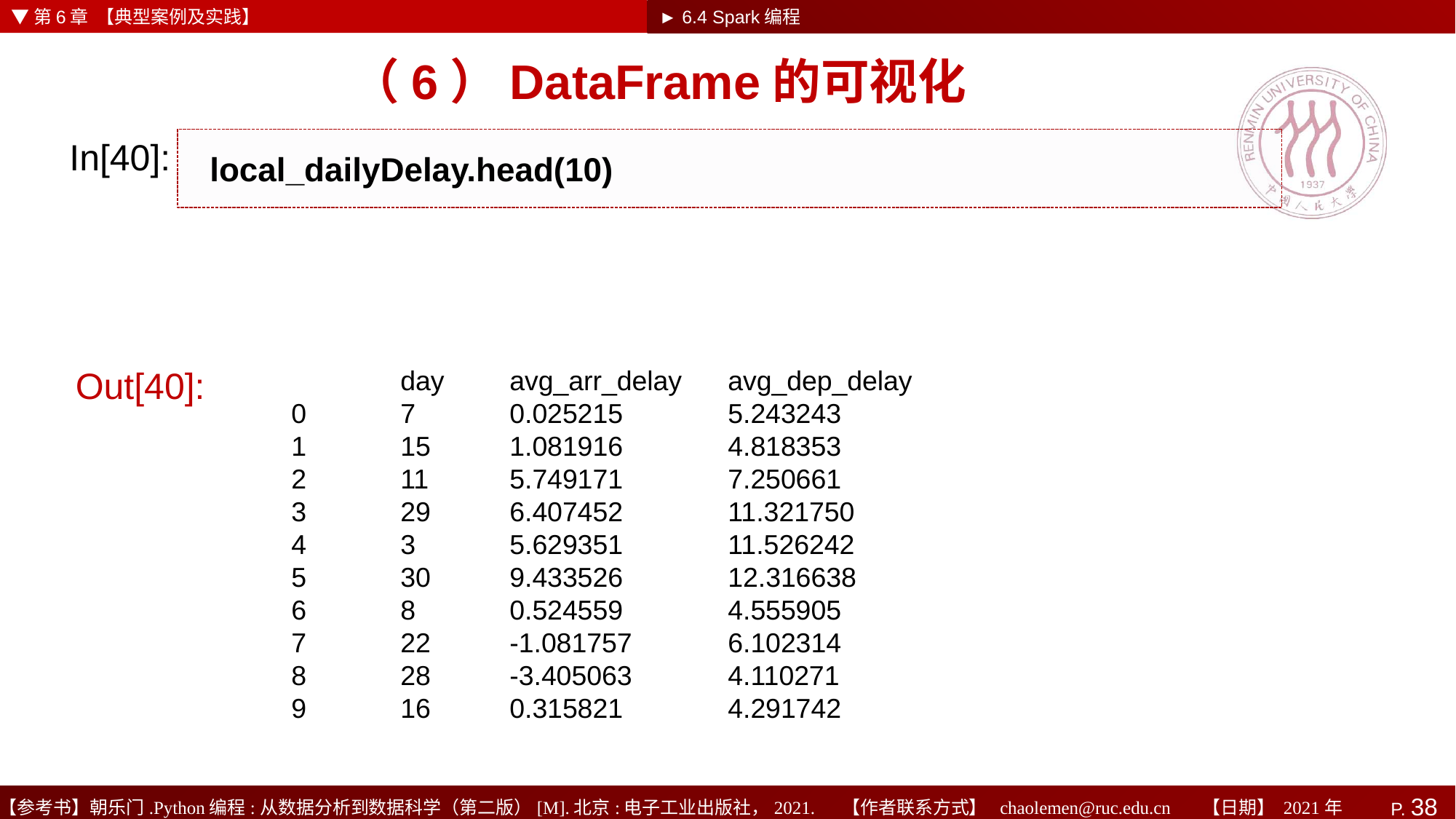

▼第6章  【典型案例及实践】
► 6.4 Spark编程
# （6）DataFrame的可视化
In[40]:
local_dailyDelay.head(10)
Out[40]:
	day	avg_arr_delay	avg_dep_delay
0	7	0.025215	5.243243
1	15	1.081916	4.818353
2	11	5.749171	7.250661
3	29	6.407452	11.321750
4	3	5.629351	11.526242
5	30	9.433526	12.316638
6	8	0.524559	4.555905
7	22	-1.081757	6.102314
8	28	-3.405063	4.110271
9	16	0.315821	4.291742